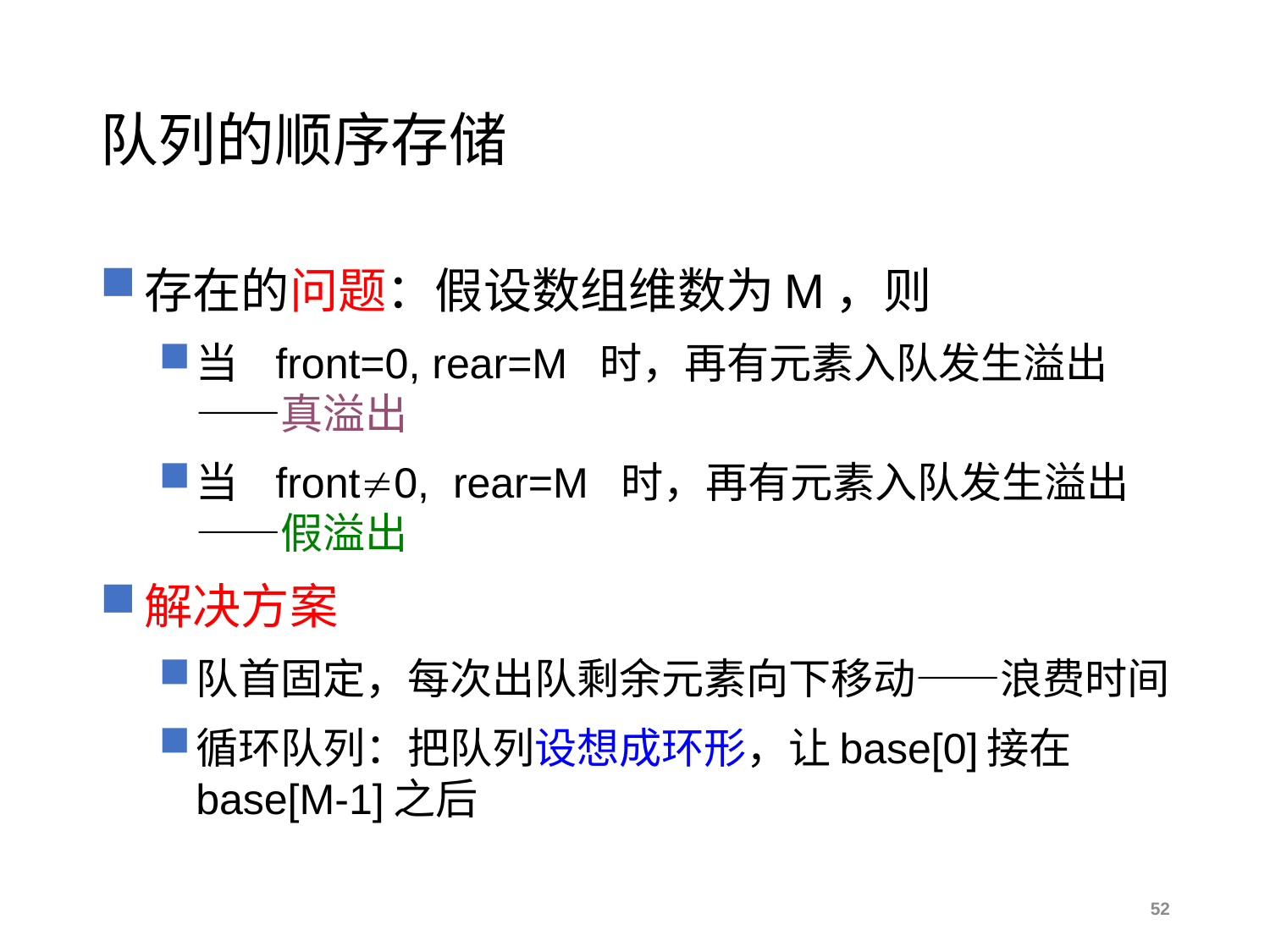

# 队列的顺序存储
存在的问题：假设数组维数为M，则
当   front=0, rear=M  时，再有元素入队发生溢出——真溢出
当   front≠0,  rear=M  时，再有元素入队发生溢出——假溢出
解决方案
队首固定，每次出队剩余元素向下移动——浪费时间
循环队列：把队列设想成环形，让base[0]接在base[M-1]之后

52